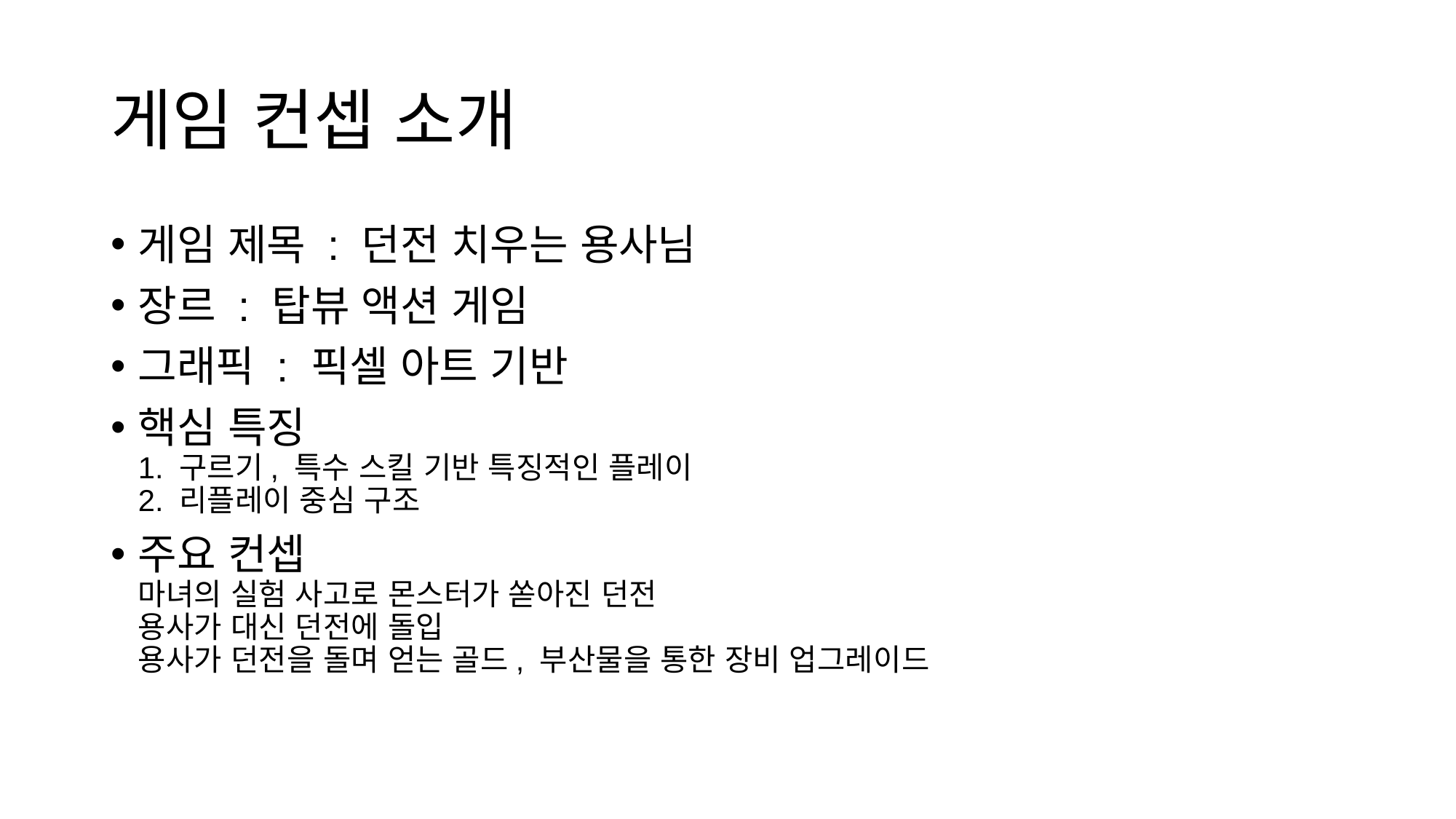

# 게임 컨셉 소개
게임 제목 : 던전 치우는 용사님
장르 : 탑뷰 액션 게임
그래픽 : 픽셀 아트 기반
핵심 특징
1. 구르기, 특수 스킬 기반 특징적인 플레이
2. 리플레이 중심 구조
주요 컨셉
마녀의 실험 사고로 몬스터가 쏟아진 던전
용사가 대신 던전에 돌입
용사가 던전을 돌며 얻는 골드, 부산물을 통한 장비 업그레이드